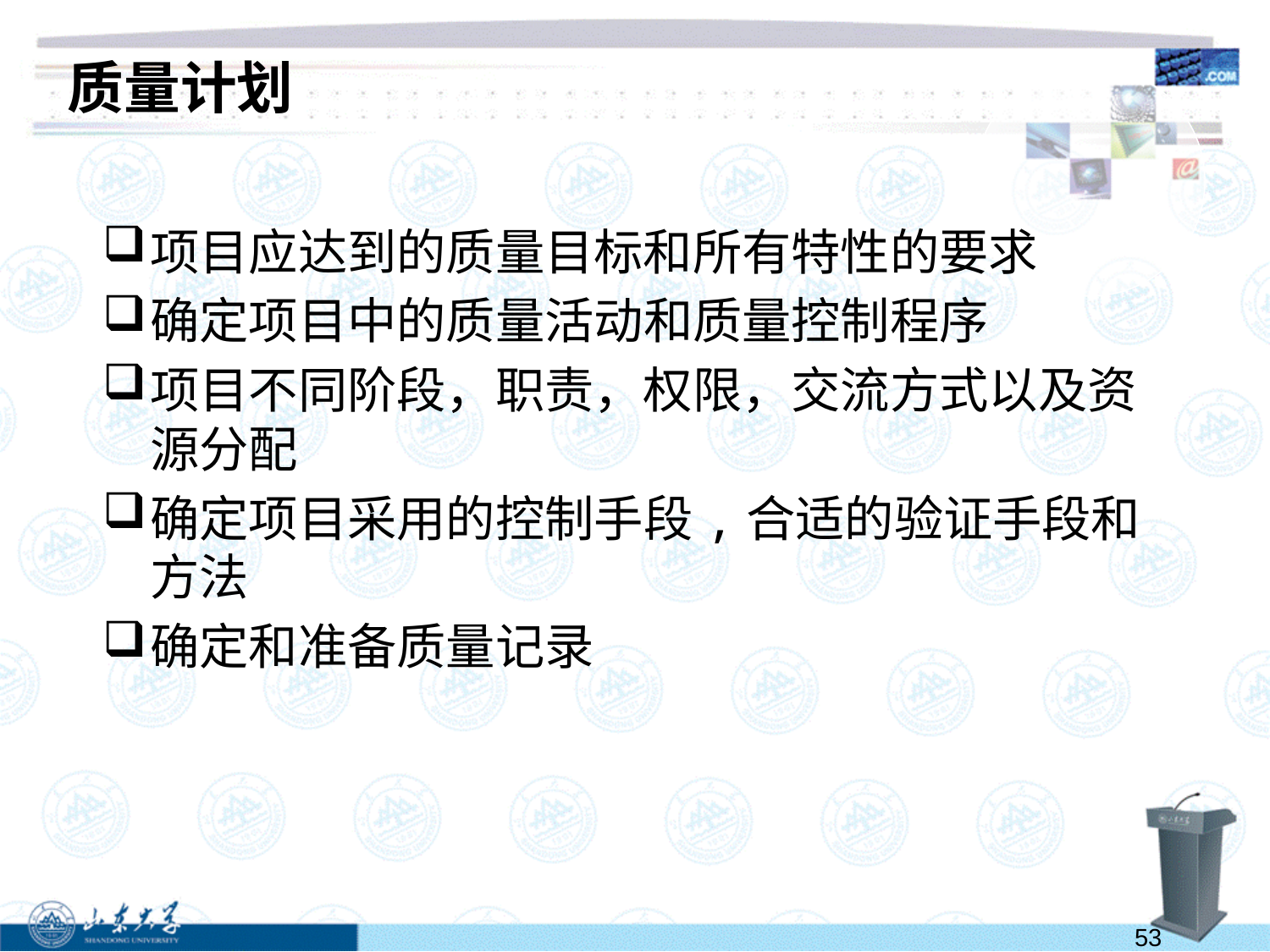

# 质量计划
项目应达到的质量目标和所有特性的要求
确定项目中的质量活动和质量控制程序
项目不同阶段，职责，权限，交流方式以及资源分配
确定项目采用的控制手段,合适的验证手段和方法
确定和准备质量记录

53